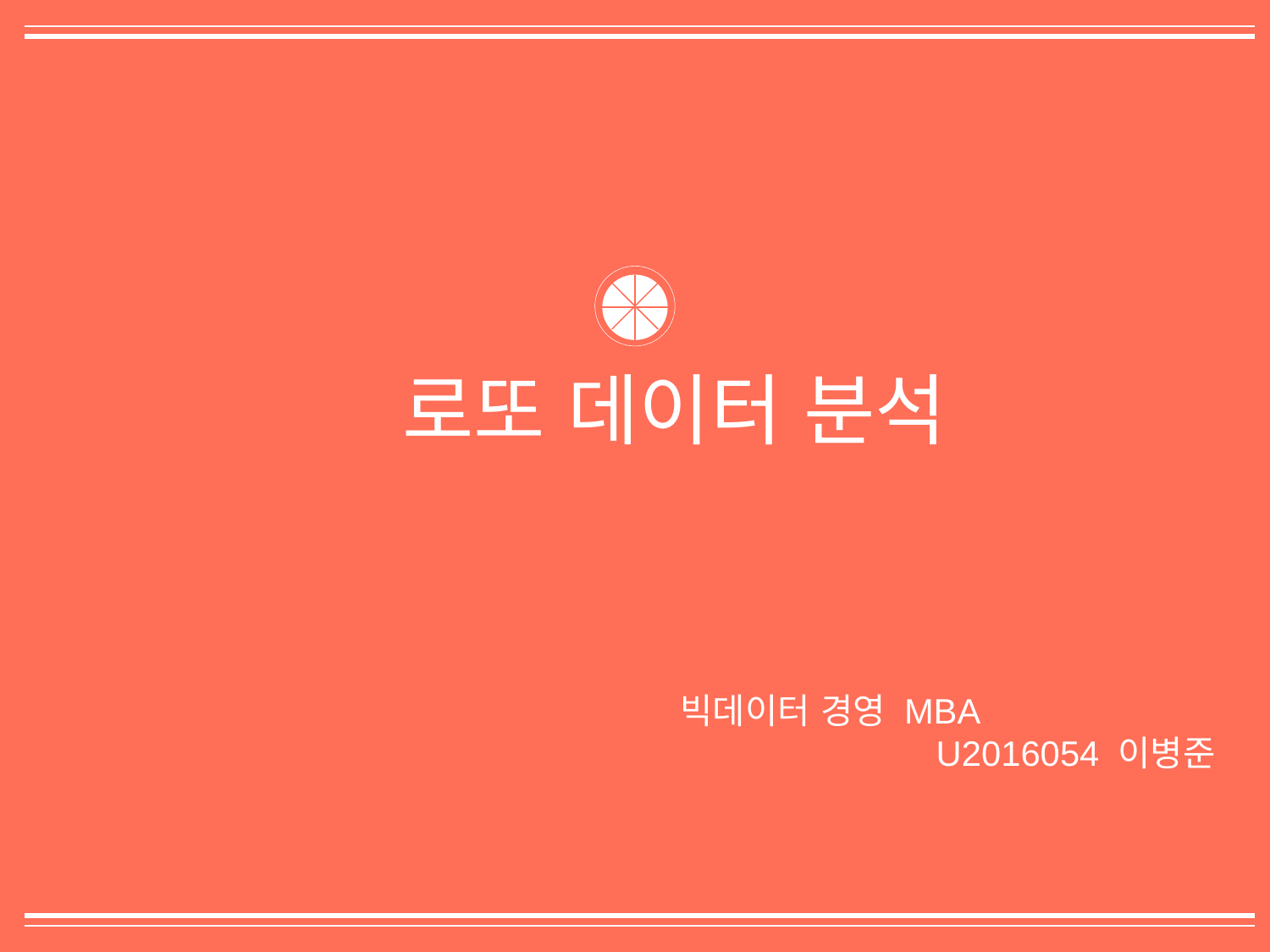

로또 데이터 분석
빅데이터 경영 MBA
U2016054 이병준